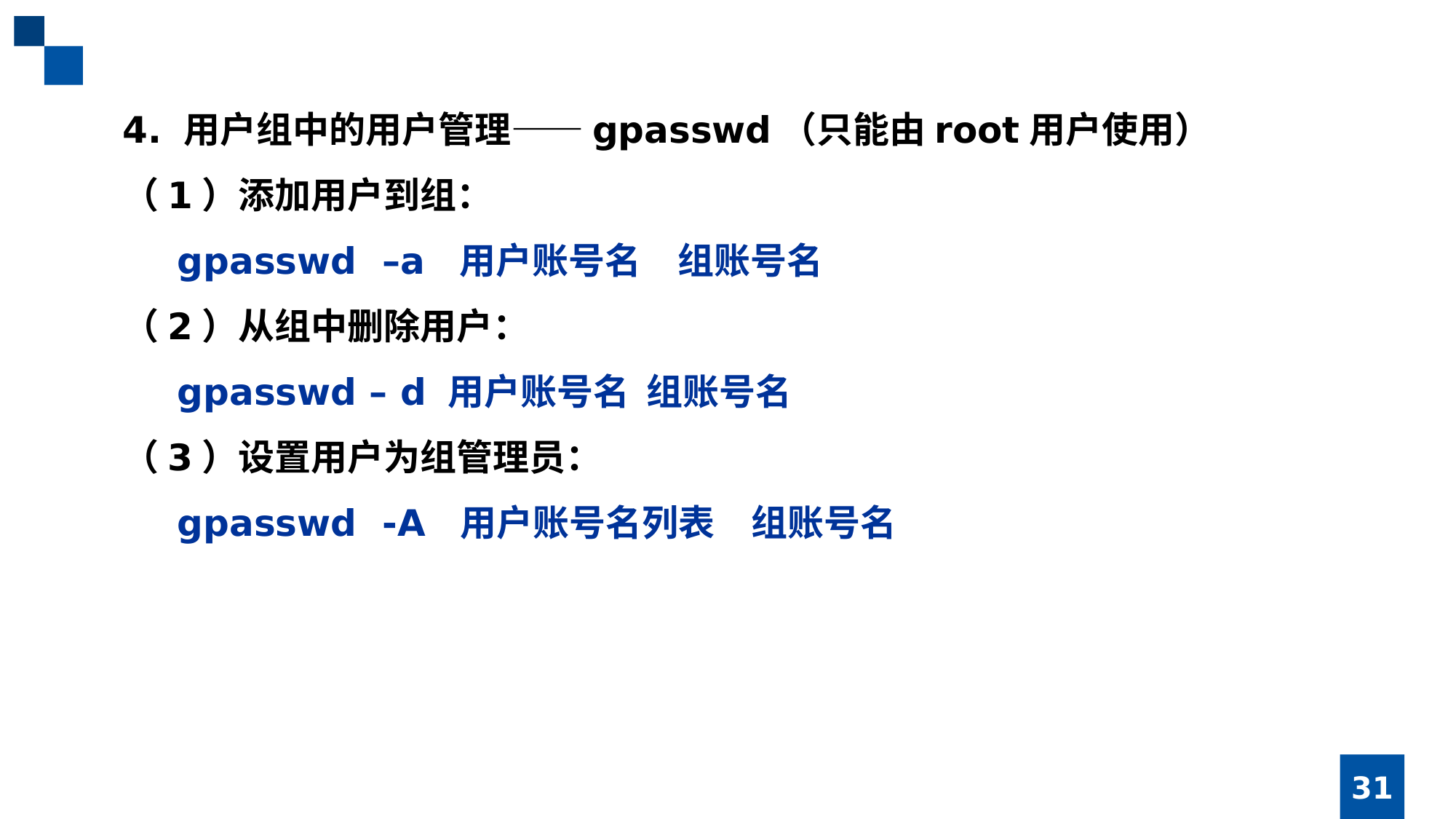

4. 用户组中的用户管理——gpasswd（只能由root用户使用）
（1）添加用户到组：
gpasswd  –a  用户账号名　组账号名
（2）从组中删除用户：
gpasswd – d 用户账号名  组账号名
（3）设置用户为组管理员：
gpasswd  -A  用户账号名列表　组账号名
31